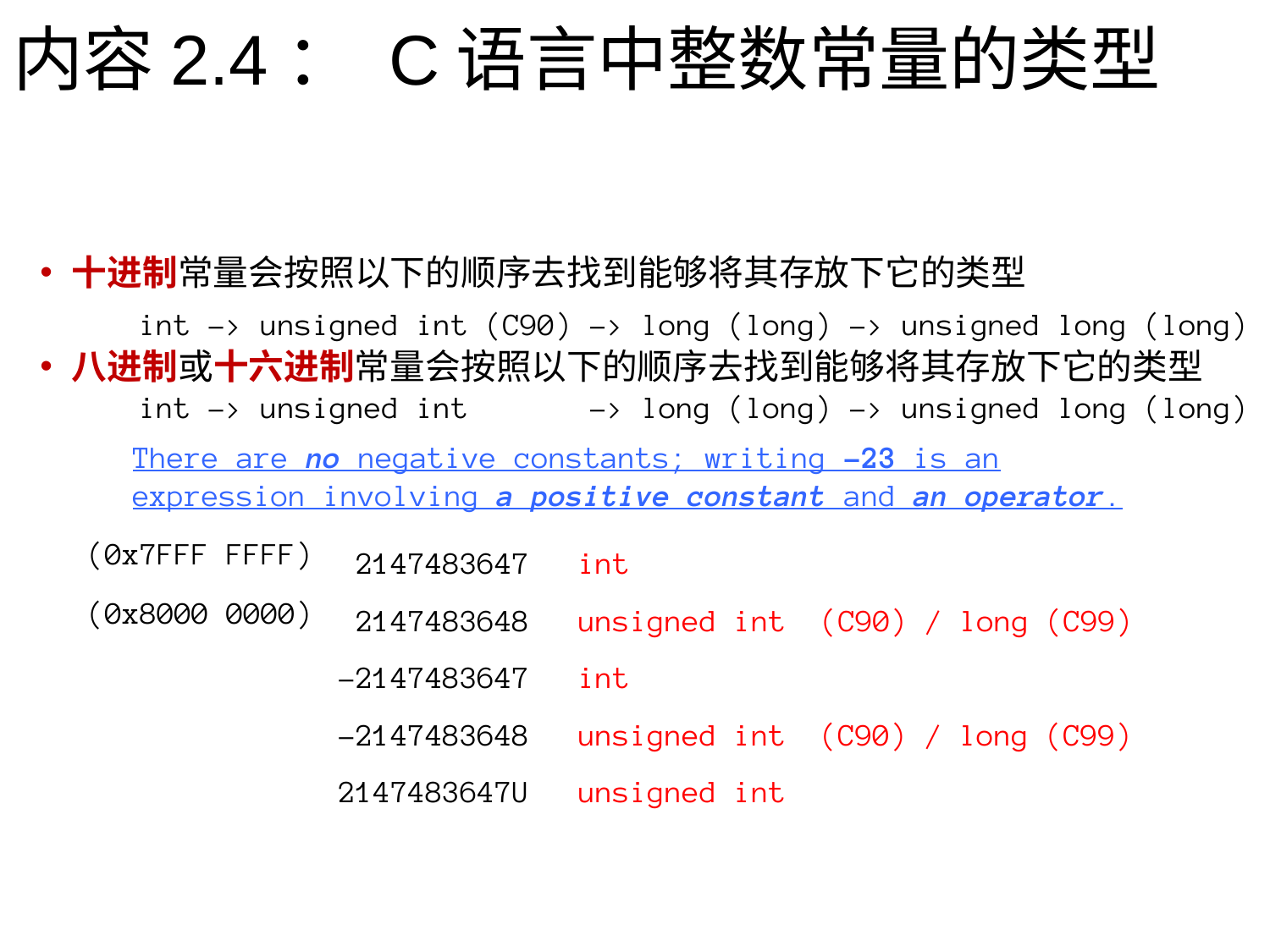

# 内容2.4： C语言中整数常量的类型
十进制常量会按照以下的顺序去找到能够将其存放下它的类型

八进制或十六进制常量会按照以下的顺序去找到能够将其存放下它的类型
int -> unsigned int (C90) -> long (long) -> unsigned long (long)
int -> unsigned int       -> long (long) -> unsigned long (long)
There are no negative constants; writing -23 is an expression involving a positive constant and an operator.
 2147483647
 2147483648
-2147483647
-2147483648
2147483647U
int
unsigned int  (C90) / long (C99)
int
unsigned int  (C90) / long (C99)
unsigned int
(0x7FFF FFFF)
(0x8000 0000)